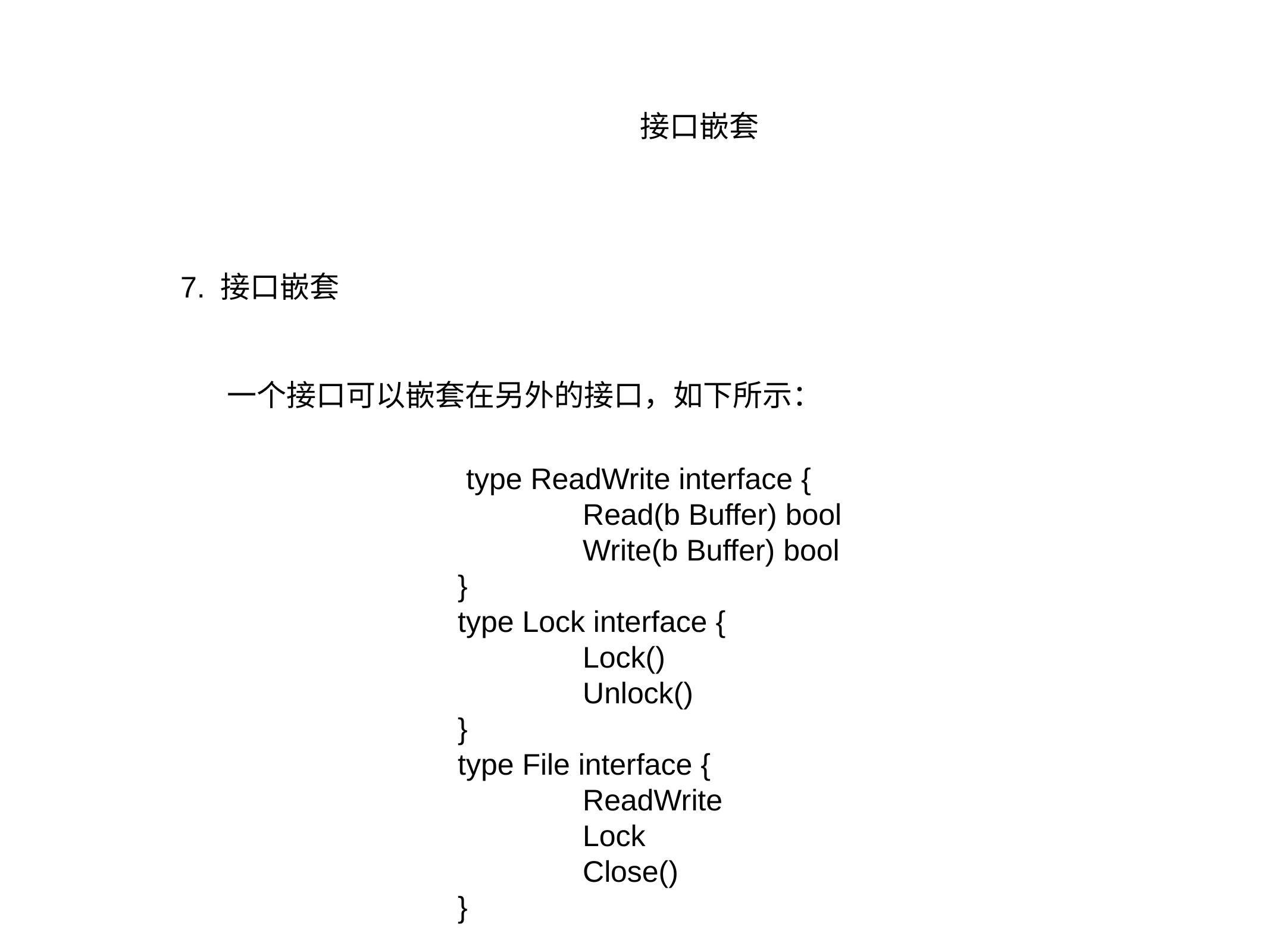

接口嵌套
7. 接口嵌套

一个接口可以嵌套在另外的接口，如下所示：
 type ReadWrite interface {
               Read(b Buffer) bool
               Write(b Buffer) bool
}
type Lock interface {
               Lock()
               Unlock()
}
type File interface {
               ReadWrite
               Lock
               Close()
}